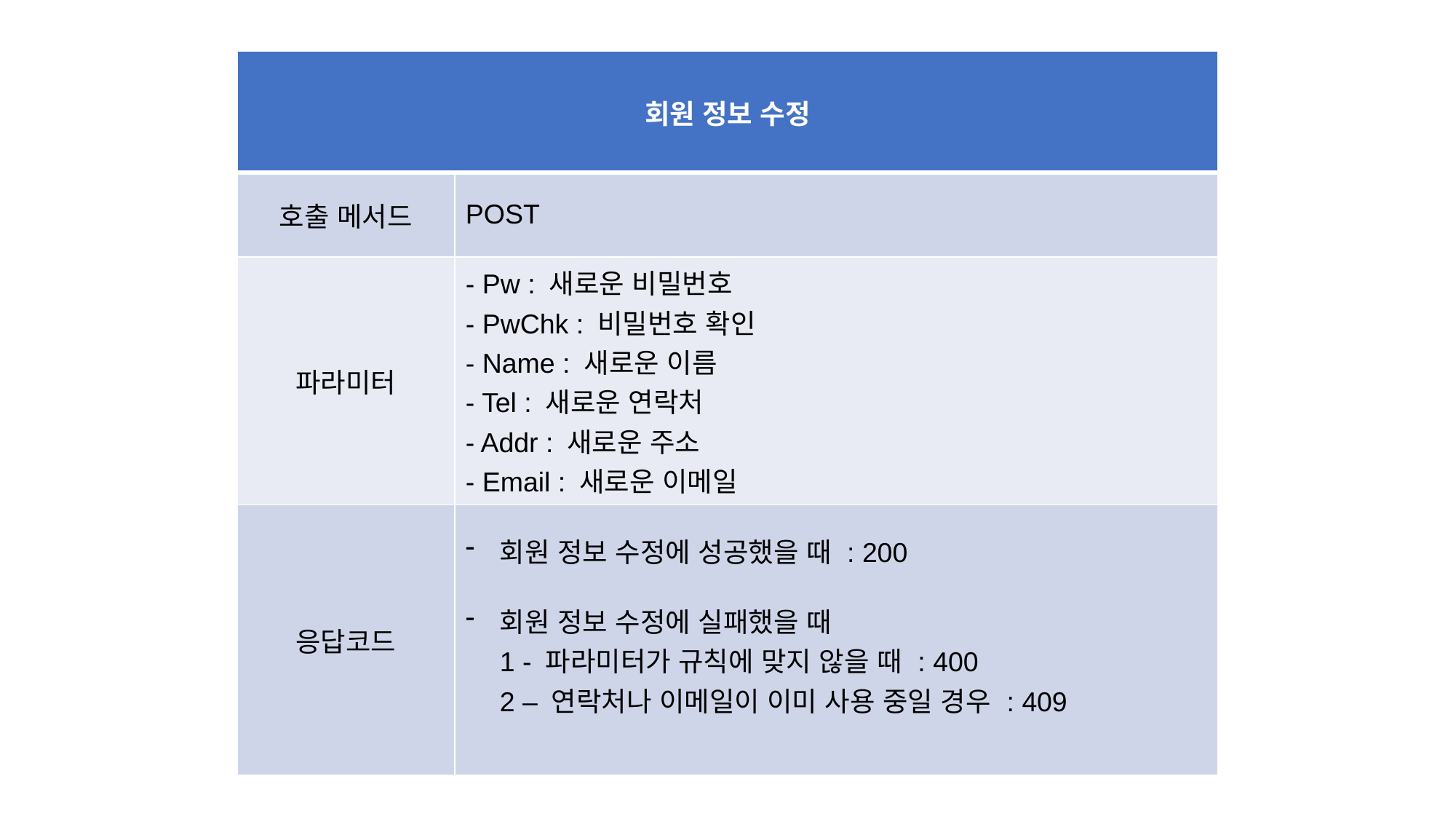

| 회원 정보 수정 |  |
| --- | --- |
| 호출 메서드 | POST |
| 파라미터 | - Pw : 새로운 비밀번호 - PwChk : 비밀번호 확인 - Name : 새로운 이름 - Tel : 새로운 연락처 - Addr : 새로운 주소 - Email : 새로운 이메일 |
| 응답코드 | 회원 정보 수정에 성공했을 때 : 200 회원 정보 수정에 실패했을 때 1 - 파라미터가 규칙에 맞지 않을 때 : 400 2 – 연락처나 이메일이 이미 사용 중일 경우 : 409 |